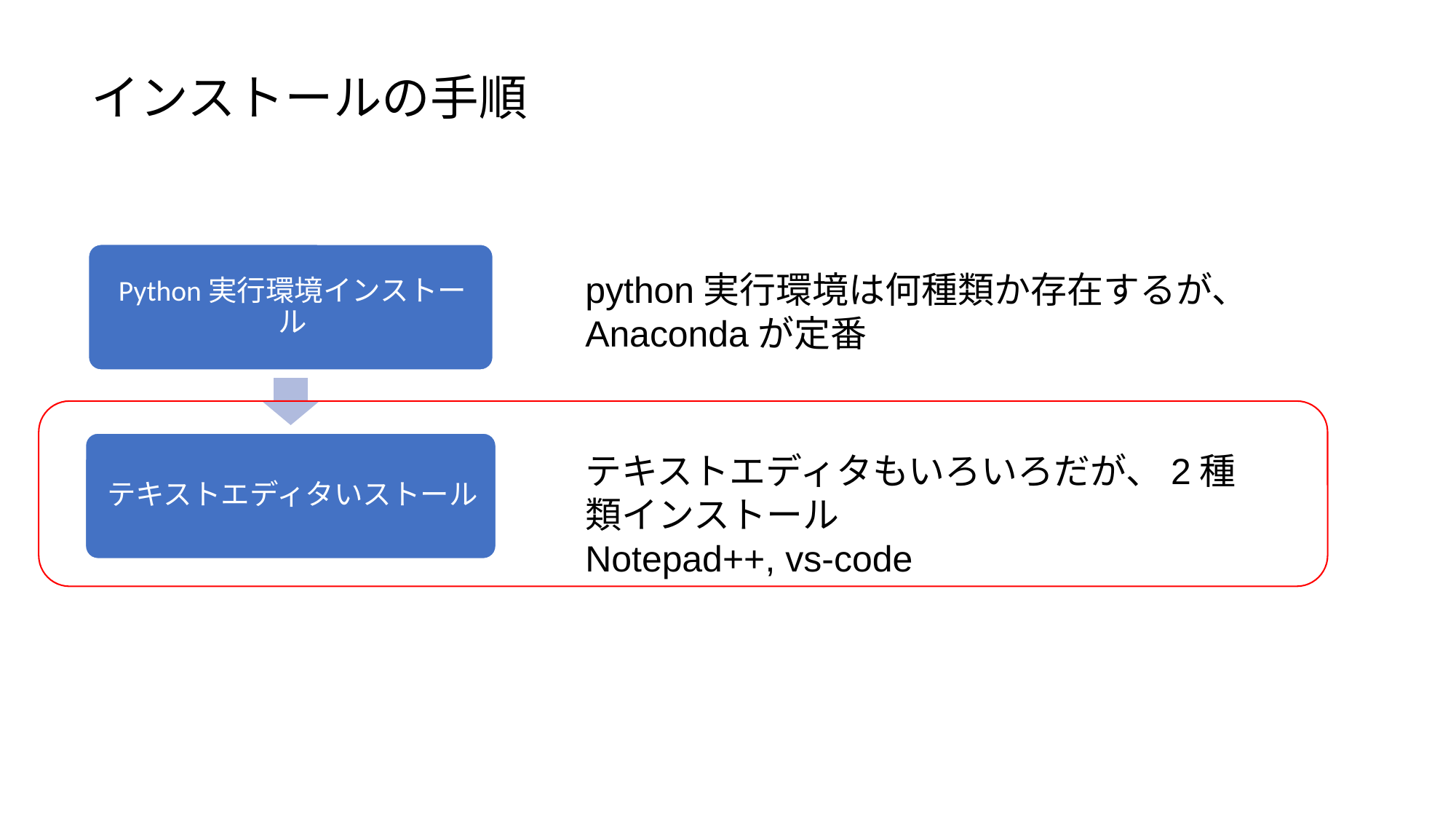

インストールの手順
Python実行環境インストール

テキストエディタいストール
python実行環境は何種類か存在するが、Anacondaが定番

テキストエディタもいろいろだが、2種類インストール
Notepad++, vs-code